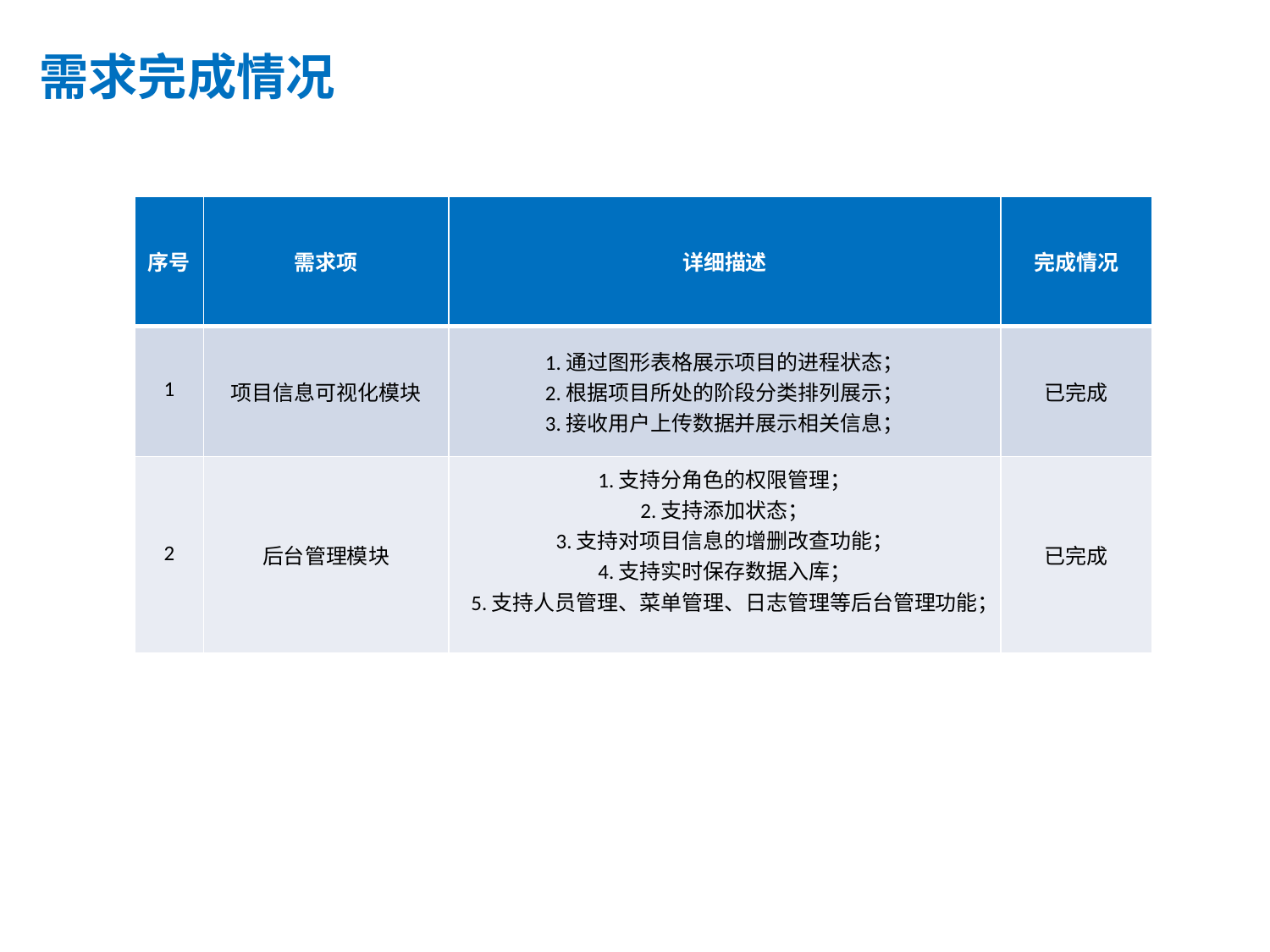

需求完成情况
| 序号 | 需求项 | 详细描述 | 完成情况 |
| --- | --- | --- | --- |
| 1 | 项目信息可视化模块 | 1.通过图形表格展示项目的进程状态； 2.根据项目所处的阶段分类排列展示； 3.接收用户上传数据并展示相关信息； | 已完成 |
| 2 | 后台管理模块 | 1.支持分角色的权限管理； 2.支持添加状态； 3.支持对项目信息的增删改查功能； 4.支持实时保存数据入库； 5.支持人员管理、菜单管理、日志管理等后台管理功能； | 已完成 |